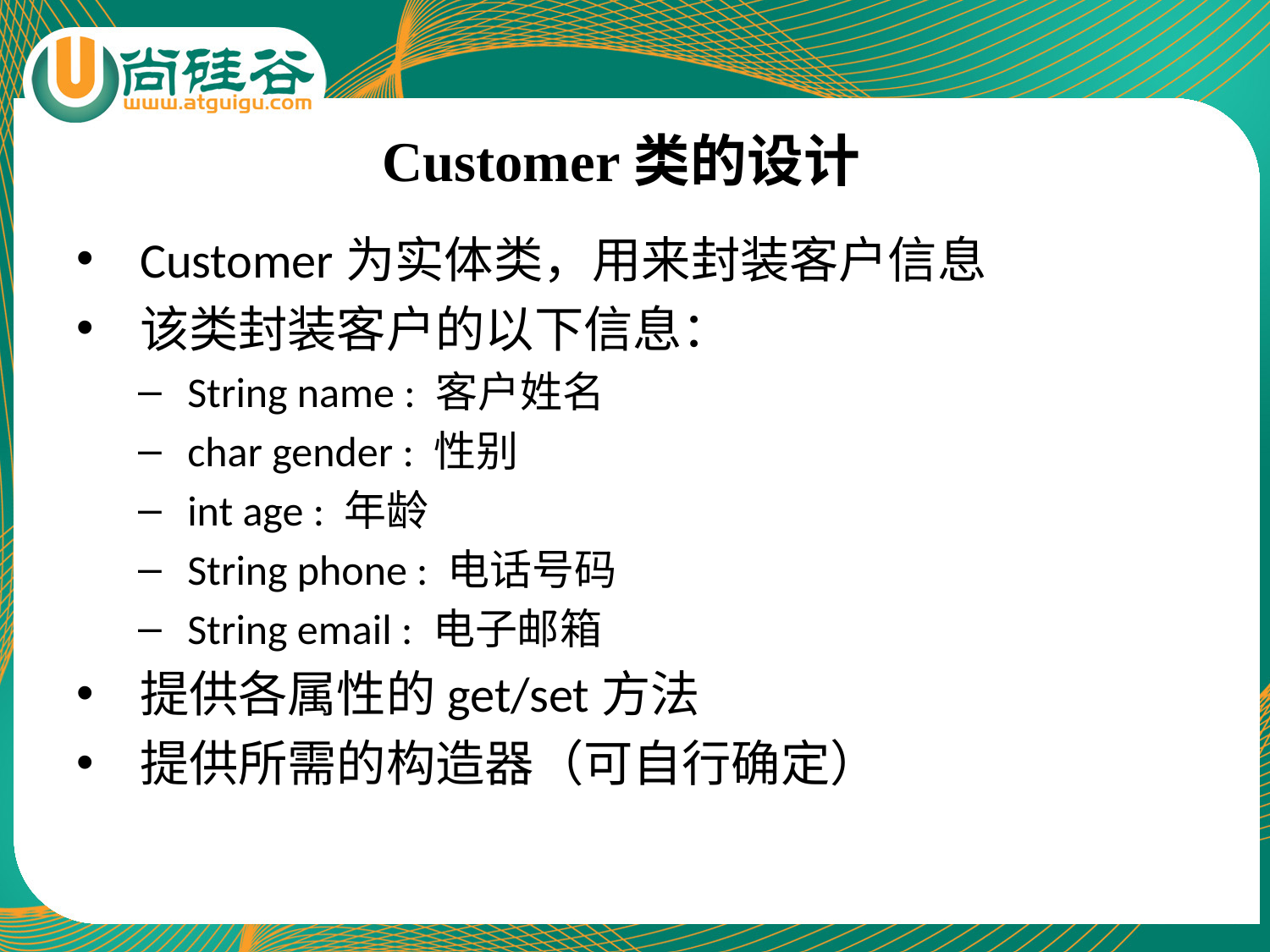

# Customer类的设计
Customer为实体类，用来封装客户信息
该类封装客户的以下信息：
String name : 客户姓名
char gender : 性别
int age : 年龄
String phone : 电话号码
String email : 电子邮箱
提供各属性的get/set方法
提供所需的构造器（可自行确定）